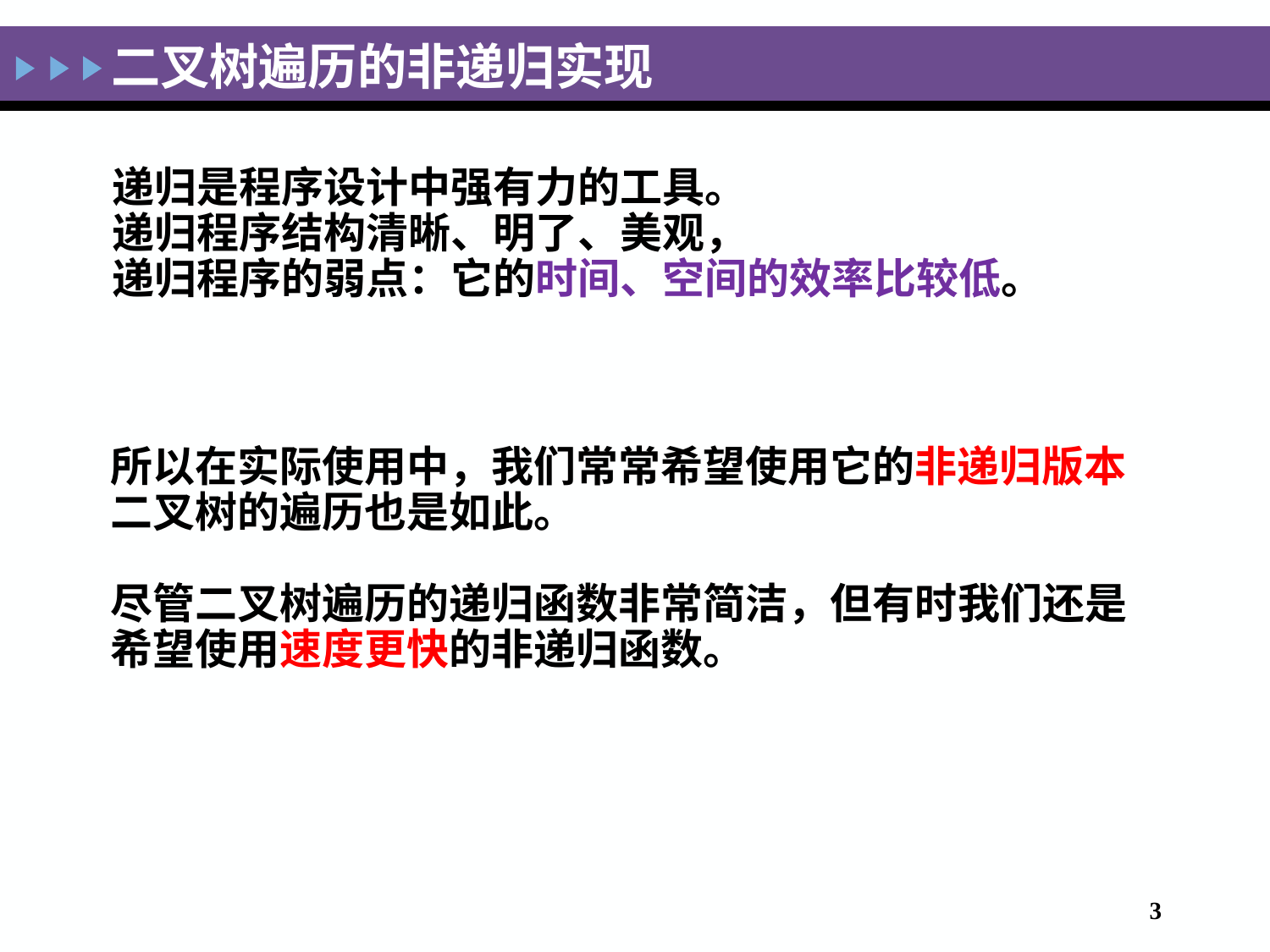

# 二叉树遍历的非递归实现
递归是程序设计中强有力的工具。
递归程序结构清晰、明了、美观，
递归程序的弱点：它的时间、空间的效率比较低。
所以在实际使用中，我们常常希望使用它的非递归版本
二叉树的遍历也是如此。

尽管二叉树遍历的递归函数非常简洁，但有时我们还是希望使用速度更快的非递归函数。
3